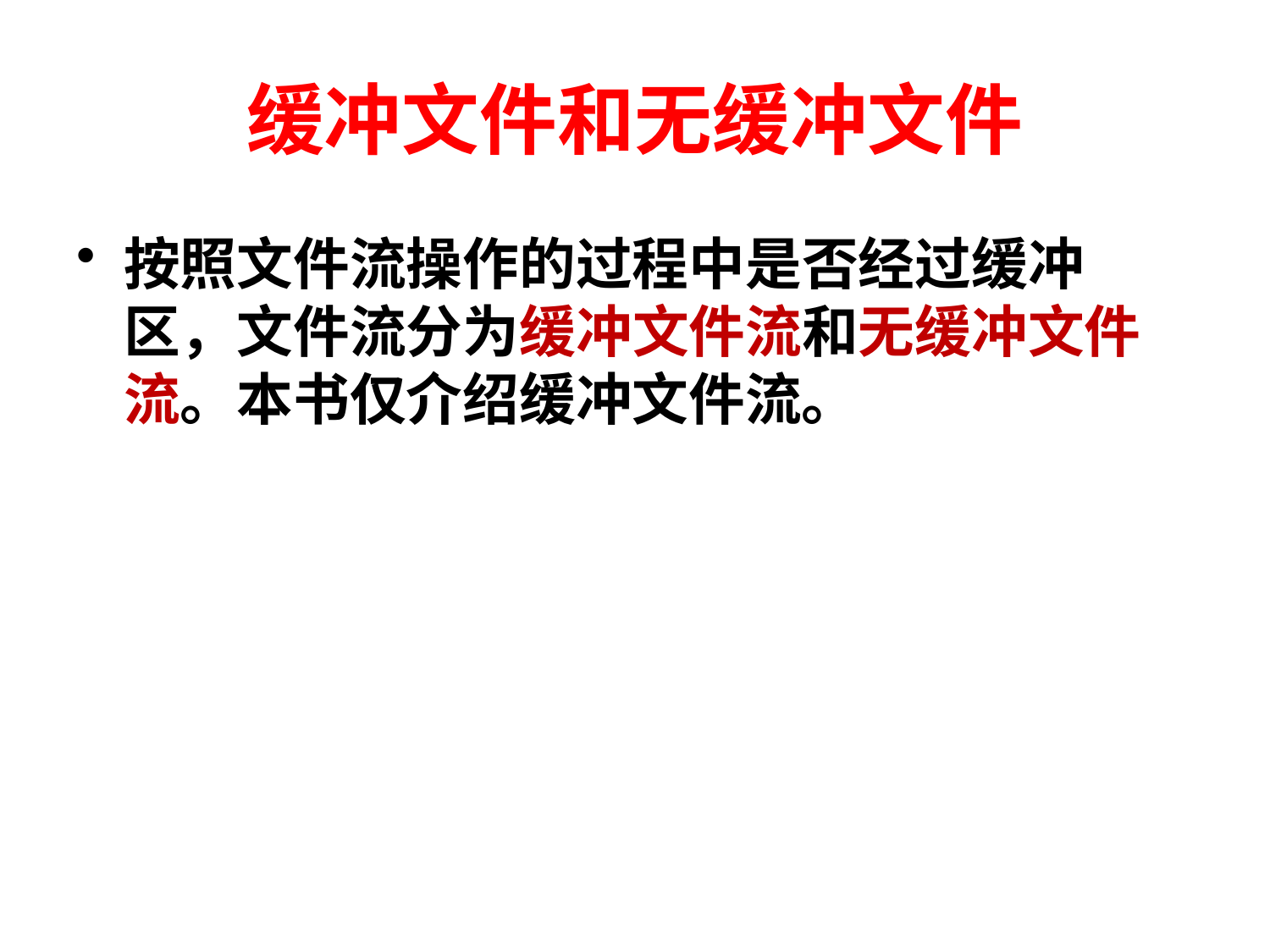

# 缓冲文件和无缓冲文件
按照文件流操作的过程中是否经过缓冲区，文件流分为缓冲文件流和无缓冲文件流。本书仅介绍缓冲文件流。